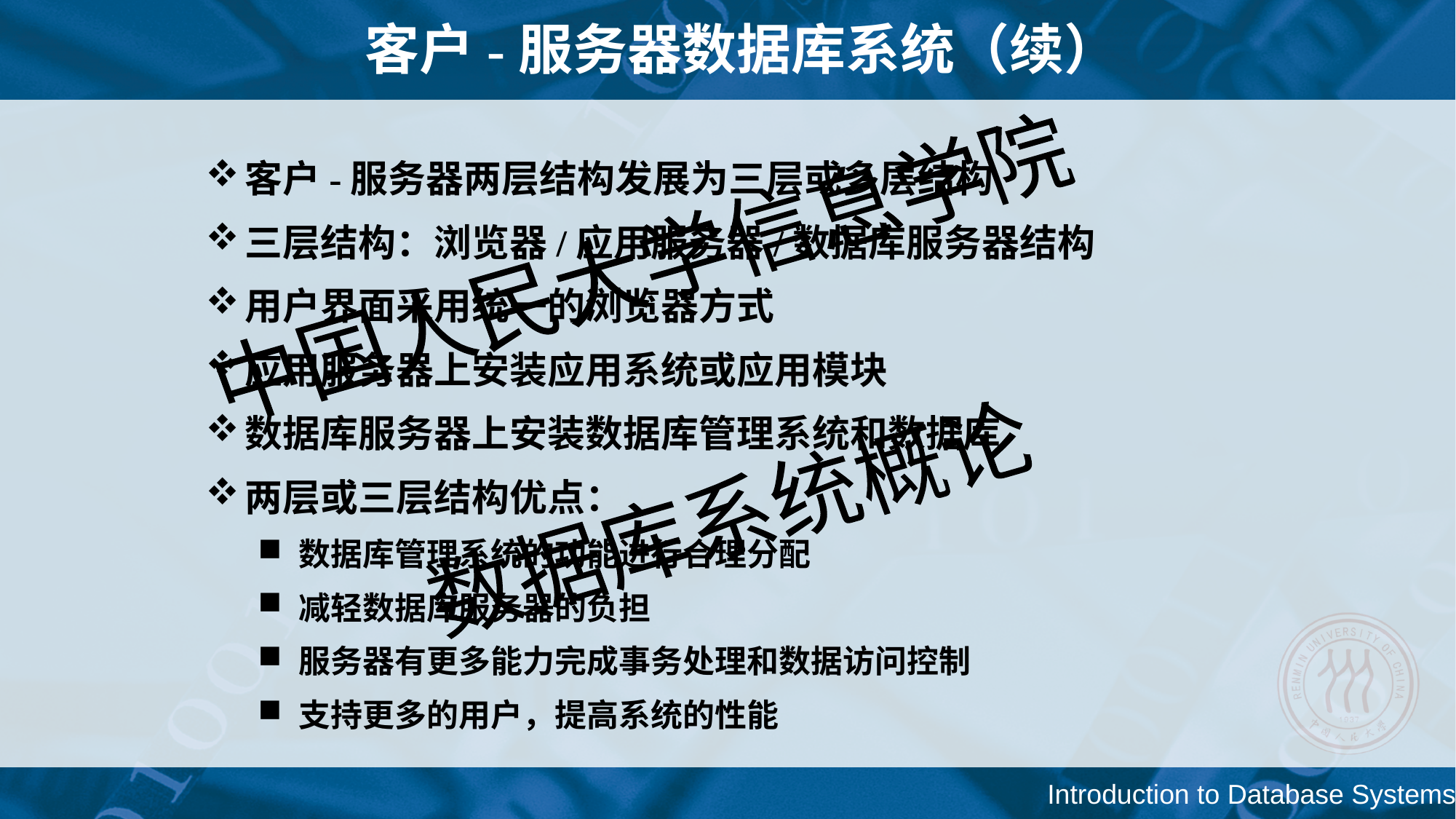

# 客户-服务器数据库系统（续）
客户-服务器两层结构发展为三层或多层结构
三层结构：浏览器/应用服务器/数据库服务器结构
用户界面采用统一的浏览器方式
应用服务器上安装应用系统或应用模块
数据库服务器上安装数据库管理系统和数据库
两层或三层结构优点：
 数据库管理系统的功能进行合理分配
 减轻数据库服务器的负担
 服务器有更多能力完成事务处理和数据访问控制
 支持更多的用户，提高系统的性能